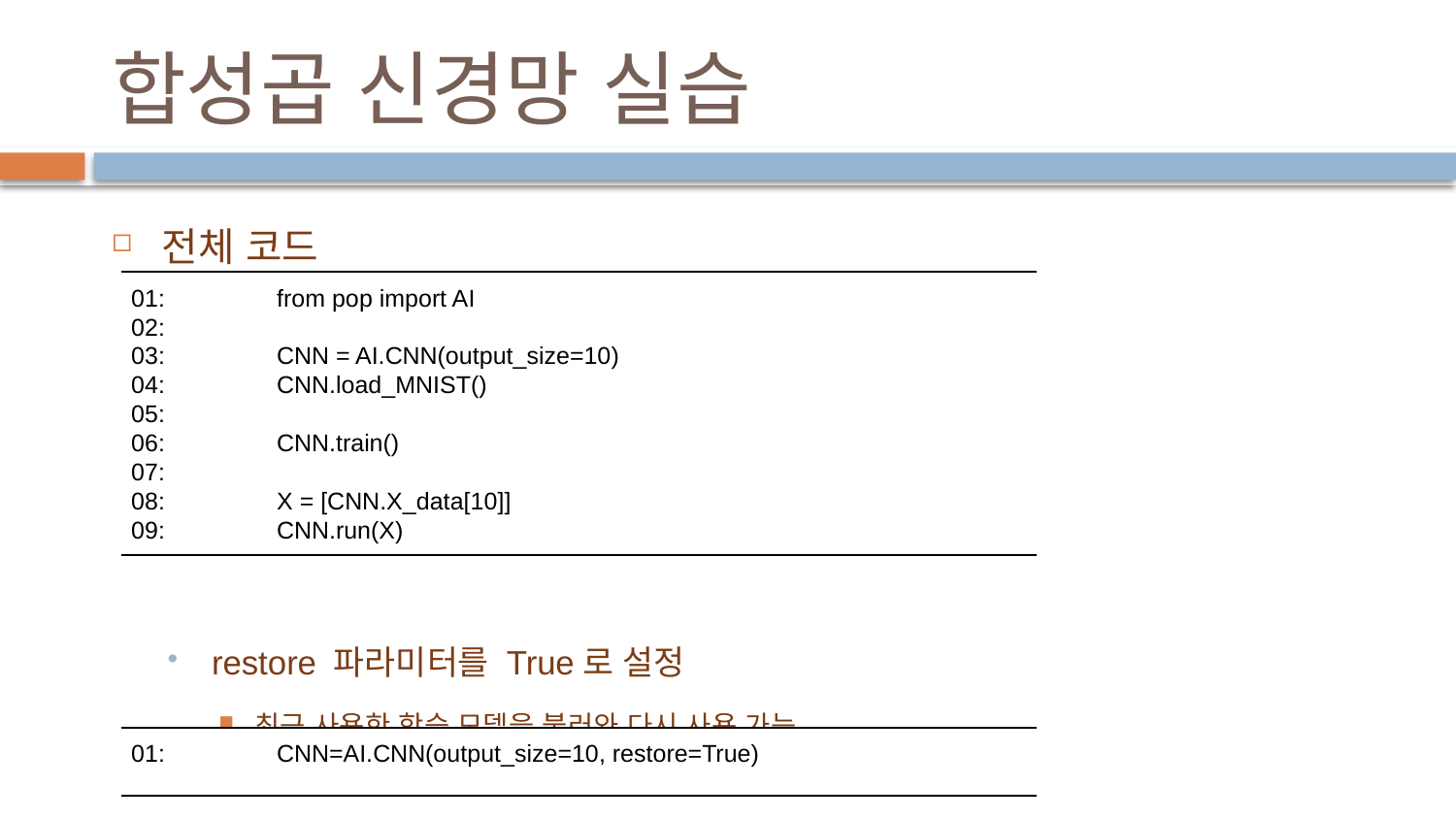

# 합성곱 신경망 실습
전체 코드

restore 파라미터를 True로 설정
최근 사용한 학습 모델을 불러와 다시 사용 가능

| 01: from pop import AI 02: 03: CNN = AI.CNN(output\_size=10) 04: CNN.load\_MNIST() 05: 06: CNN.train() 07: 08: X = [CNN.X\_data[10]] 09: CNN.run(X) |
| --- |
| 01: CNN=AI.CNN(output\_size=10, restore=True) |
| --- |